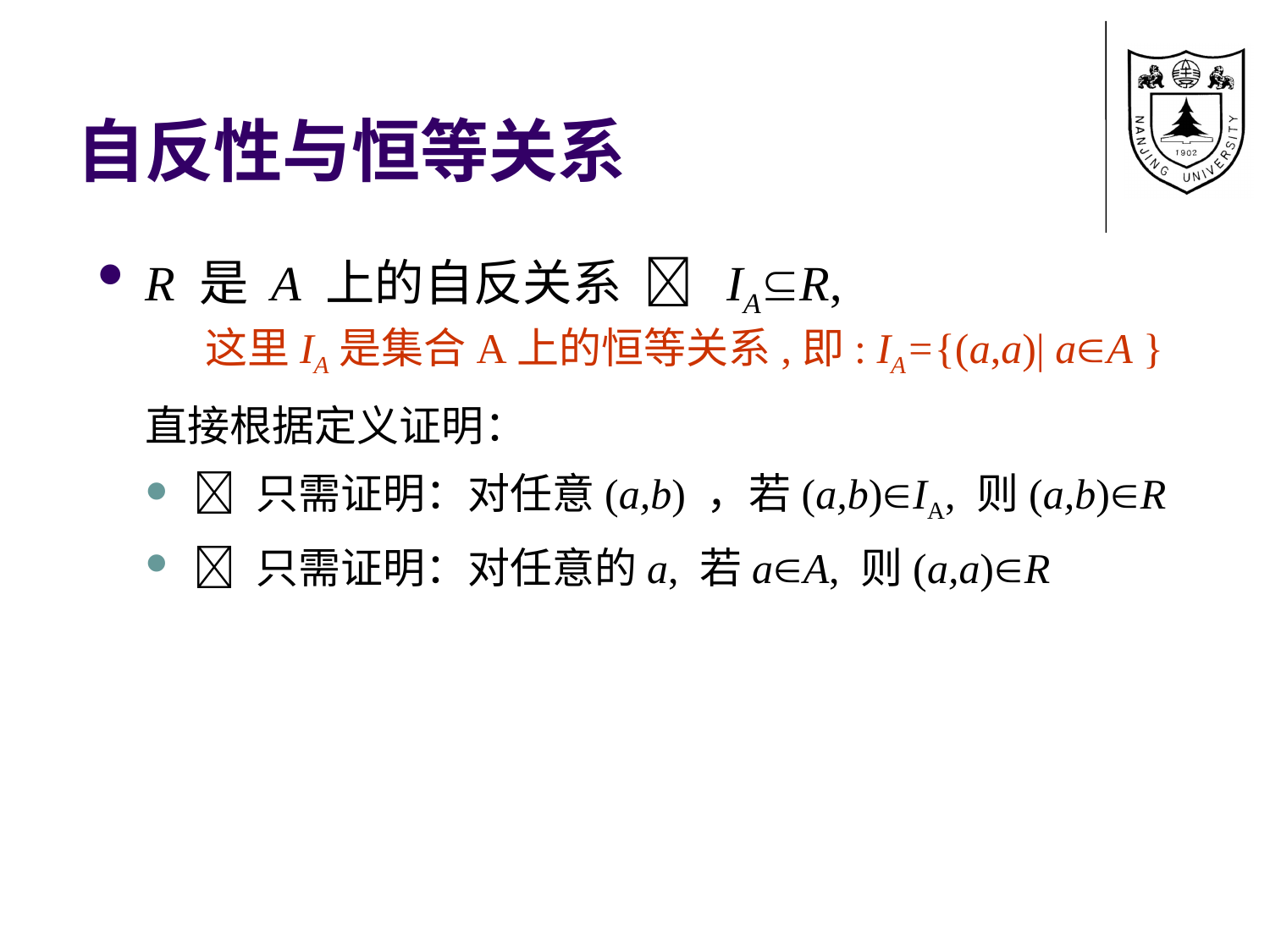

# 自反性与恒等关系
R 是 A 上的自反关系  ⇔  IA⊆R,
 这里IA是集合A上的恒等关系,即: IA={(a,a)| a∈A }
直接根据定义证明：
⇒ 只需证明：对任意(a,b) ，若(a,b)∈IA, 则(a,b)∈R
⇐ 只需证明：对任意的a, 若a∈A, 则(a,a)∈R